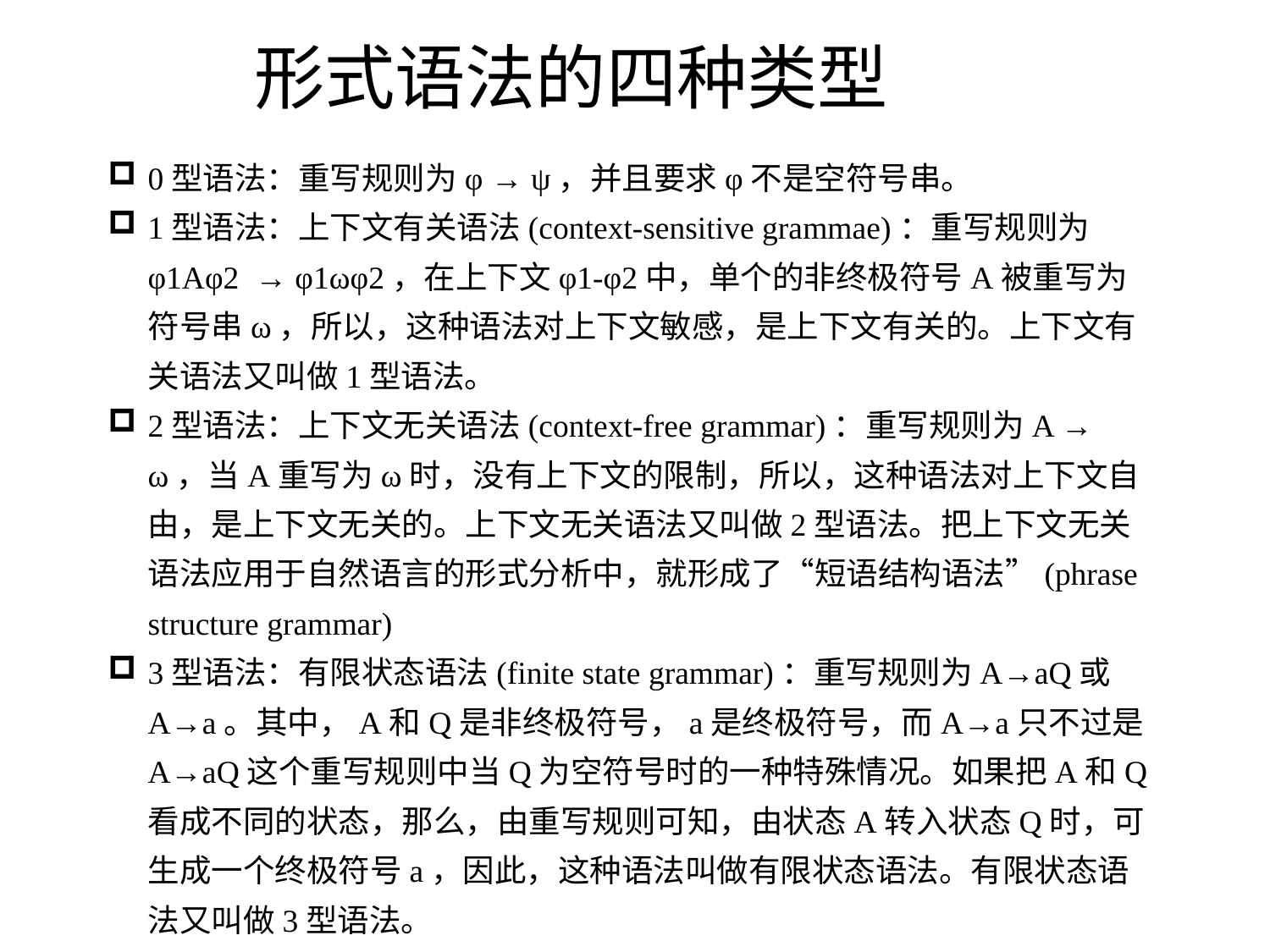

形式语法的四种类型
0型语法：重写规则为φ → ψ，并且要求φ不是空符号串。
1型语法：上下文有关语法(context-sensitive grammae)：重写规则为 φ1Aφ2  → φ1ωφ2，在上下文φ1-φ2中，单个的非终极符号A被重写为符号串ω，所以，这种语法对上下文敏感，是上下文有关的。上下文有关语法又叫做1型语法。
2型语法：上下文无关语法(context-free grammar)：重写规则为A → ω，当A重写为ω时，没有上下文的限制，所以，这种语法对上下文自由，是上下文无关的。上下文无关语法又叫做2型语法。把上下文无关语法应用于自然语言的形式分析中，就形成了“短语结构语法”(phrase structure grammar)
3型语法：有限状态语法(finite state grammar)：重写规则为A→aQ或A→a。其中，A和Q是非终极符号，a是终极符号，而A→a只不过是A→aQ这个重写规则中当Q为空符号时的一种特殊情况。如果把A和Q看成不同的状态，那么，由重写规则可知，由状态A转入状态Q时，可生成一个终极符号a，因此，这种语法叫做有限状态语法。有限状态语法又叫做3型语法。